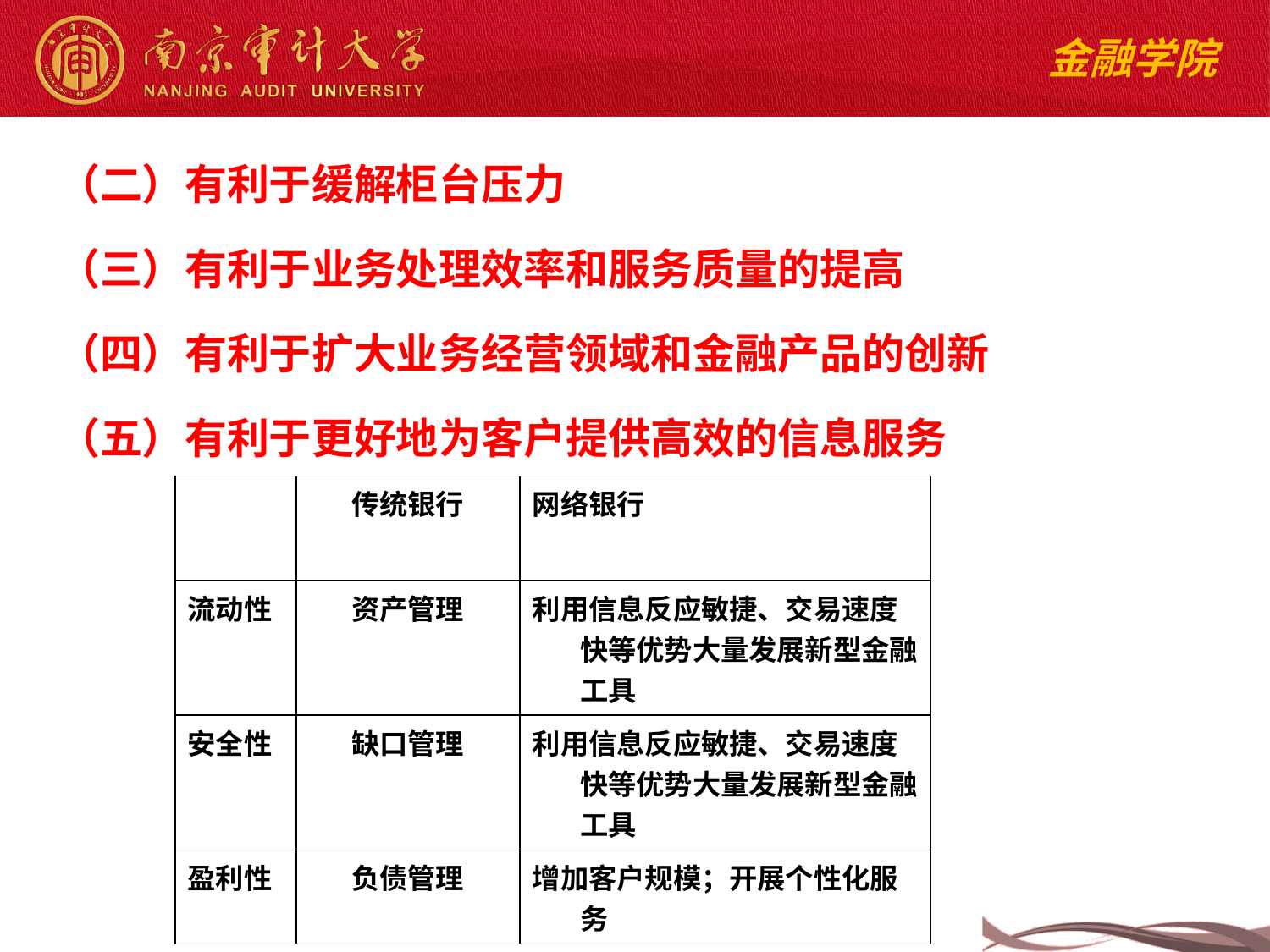

（二）有利于缓解柜台压力
（三）有利于业务处理效率和服务质量的提高
（四）有利于扩大业务经营领域和金融产品的创新
（五）有利于更好地为客户提供高效的信息服务

|  | 传统银行 | 网络银行 |
| --- | --- | --- |
| 流动性 | 资产管理 | 利用信息反应敏捷、交易速度快等优势大量发展新型金融工具 |
| 安全性 | 缺口管理 | 利用信息反应敏捷、交易速度快等优势大量发展新型金融工具 |
| 盈利性 | 负债管理 | 增加客户规模；开展个性化服务 |